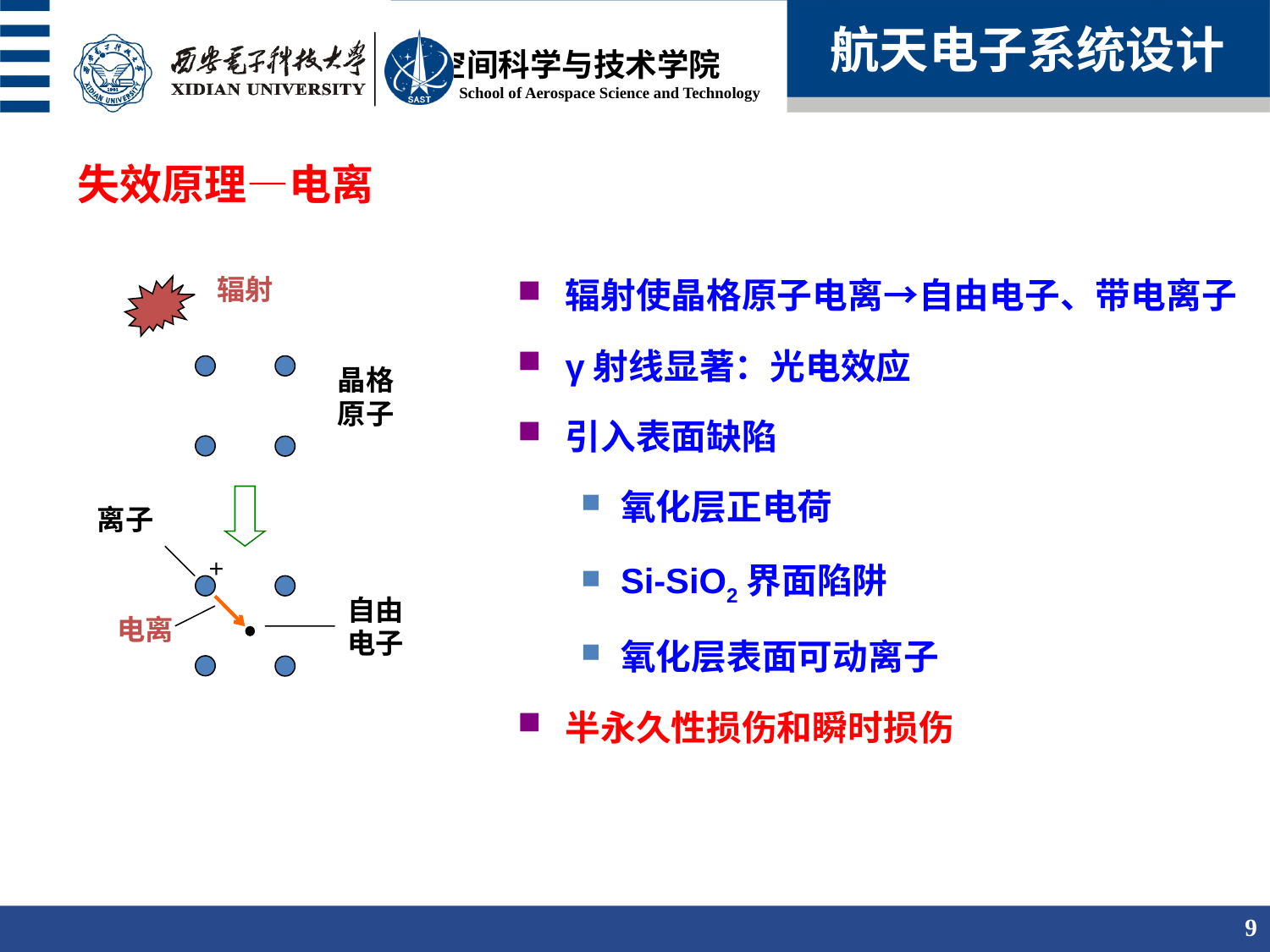

航天电子系统设计
失效原理—电离
辐射使晶格原子电离→自由电子、带电离子
γ射线显著：光电效应
引入表面缺陷
氧化层正电荷
Si-SiO2界面陷阱
氧化层表面可动离子
半永久性损伤和瞬时损伤

辐射

晶格原子

离子

＋

自由电子

电离